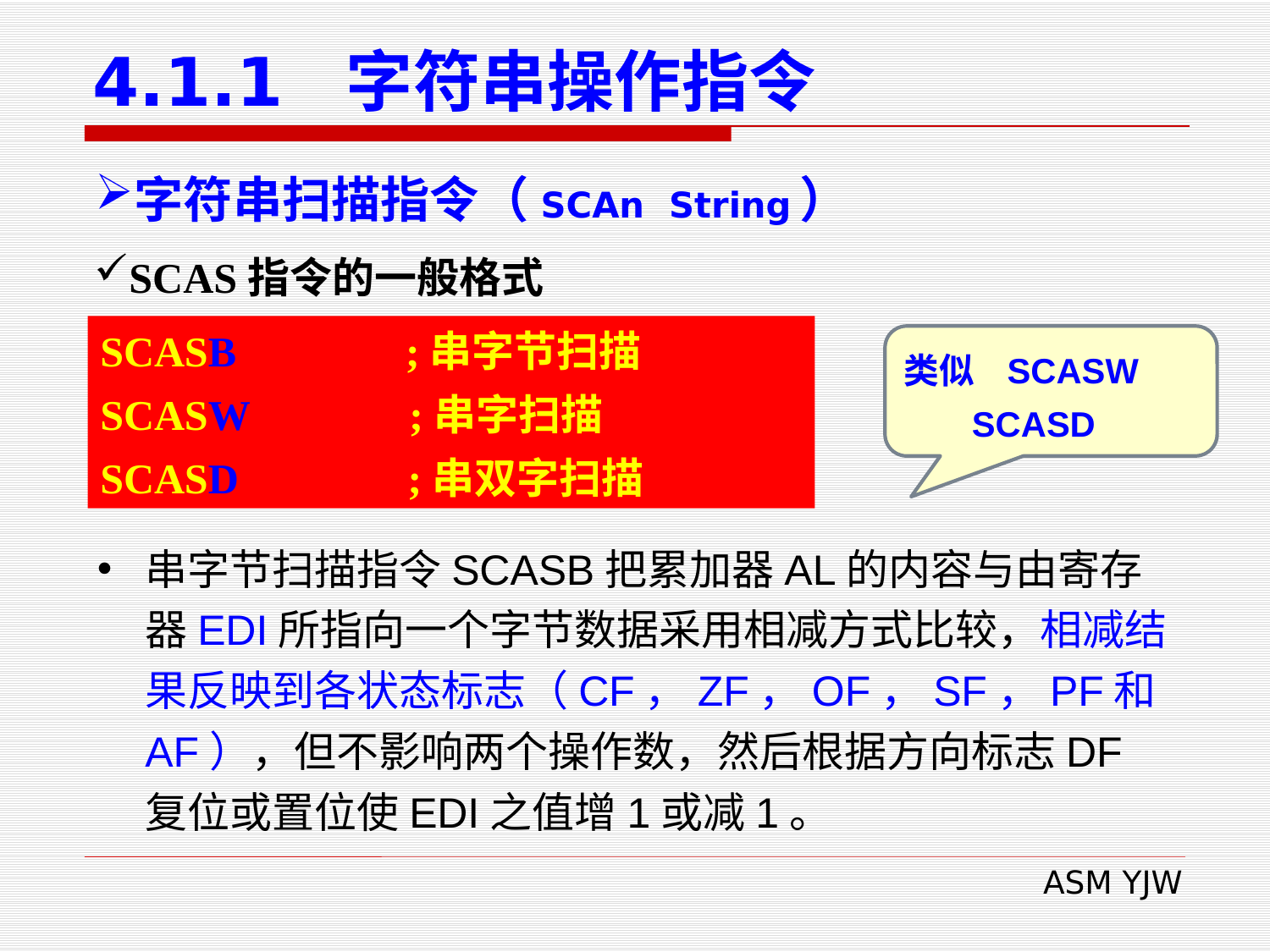

# 4.1.1  字符串操作指令
字符串扫描指令（SCAn  String）
SCAS指令的一般格式
SCASB                ;串字节扫描
SCASW               ;串字扫描
SCASD                ;串双字扫描
类似   SCASW
       SCASD
串字节扫描指令SCASB把累加器AL的内容与由寄存器EDI所指向一个字节数据采用相减方式比较，相减结果反映到各状态标志（CF，ZF，OF，SF，PF和AF），但不影响两个操作数，然后根据方向标志DF复位或置位使EDI之值增1或减1。